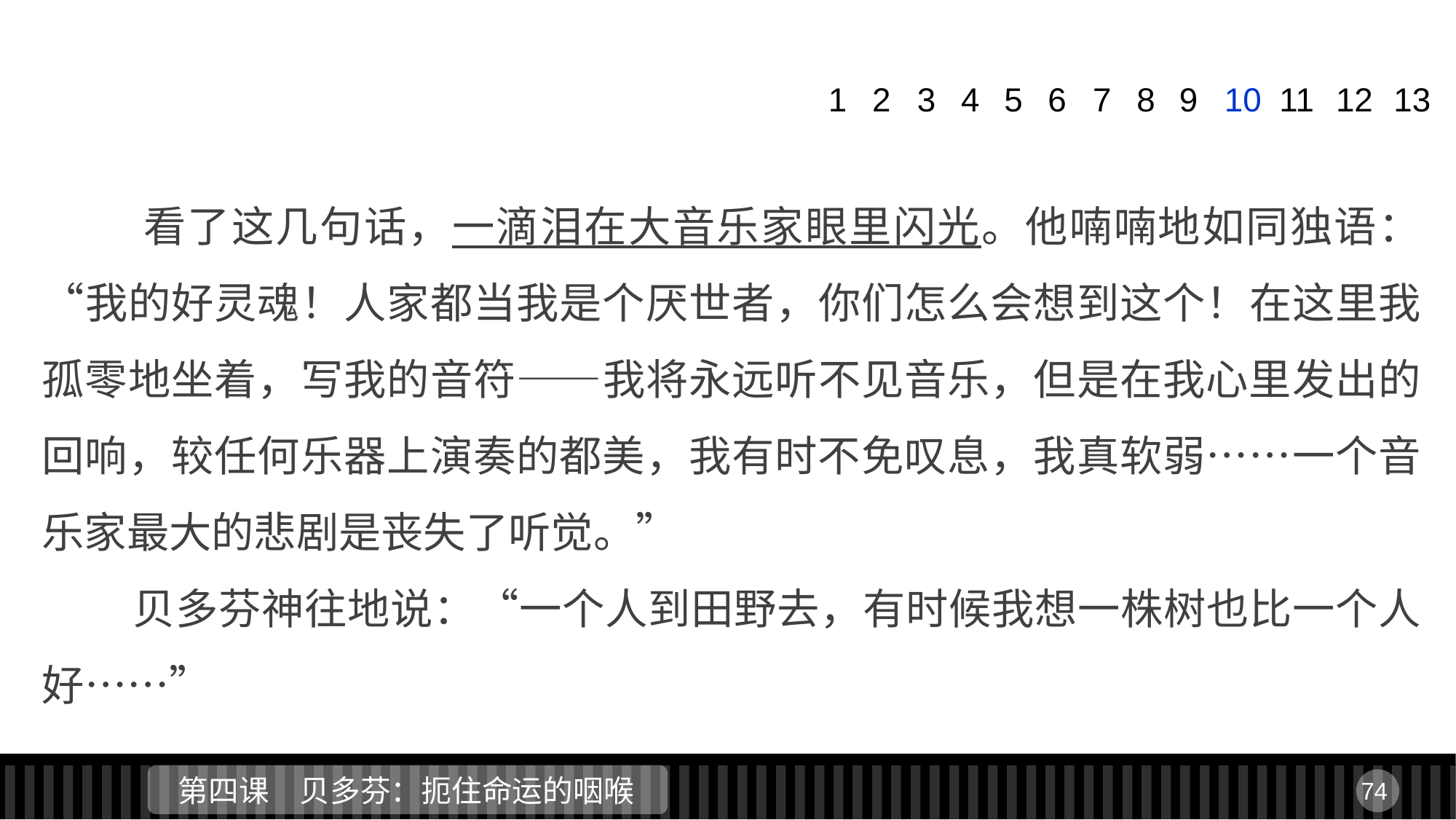

1
2
3
4
5
6
7
8
9
10
11
12
13
        看了这几句话，一滴泪在大音乐家眼里闪光。他喃喃地如同独语：“我的好灵魂！人家都当我是个厌世者，你们怎么会想到这个！在这里我孤零地坐着，写我的音符——我将永远听不见音乐，但是在我心里发出的回响，较任何乐器上演奏的都美，我有时不免叹息，我真软弱……一个音乐家最大的悲剧是丧失了听觉。”
        贝多芬神往地说：“一个人到田野去，有时候我想一株树也比一个人好……”